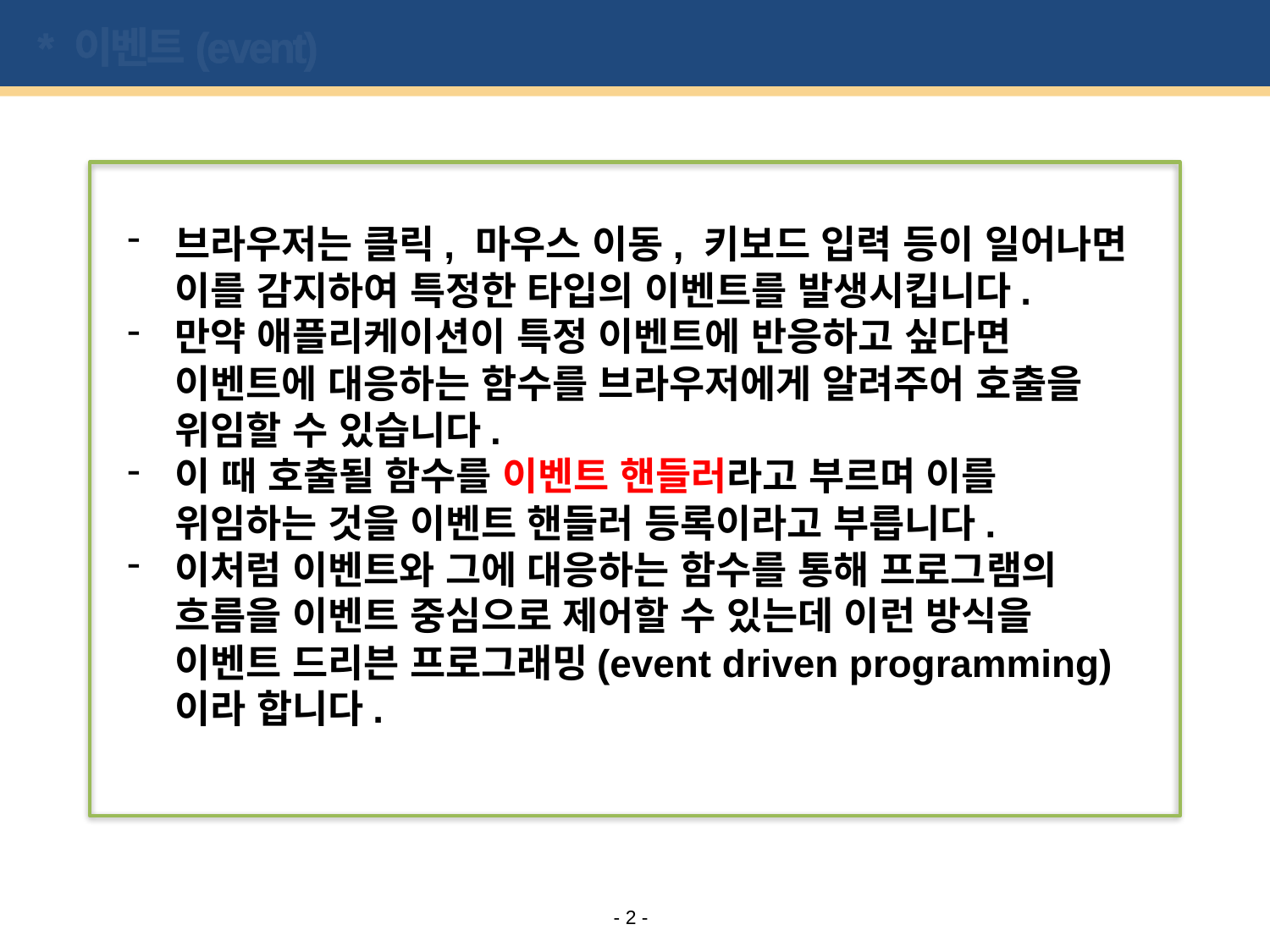

# * 이벤트(event)

브라우저는 클릭, 마우스 이동, 키보드 입력 등이 일어나면 이를 감지하여 특정한 타입의 이벤트를 발생시킵니다.
만약 애플리케이션이 특정 이벤트에 반응하고 싶다면 이벤트에 대응하는 함수를 브라우저에게 알려주어 호출을 위임할 수 있습니다.
이 때 호출될 함수를 이벤트 핸들러라고 부르며 이를 위임하는 것을 이벤트 핸들러 등록이라고 부릅니다.
이처럼 이벤트와 그에 대응하는 함수를 통해 프로그램의 흐름을 이벤트 중심으로 제어할 수 있는데 이런 방식을 이벤트 드리븐 프로그래밍(event driven programming)이라 합니다.